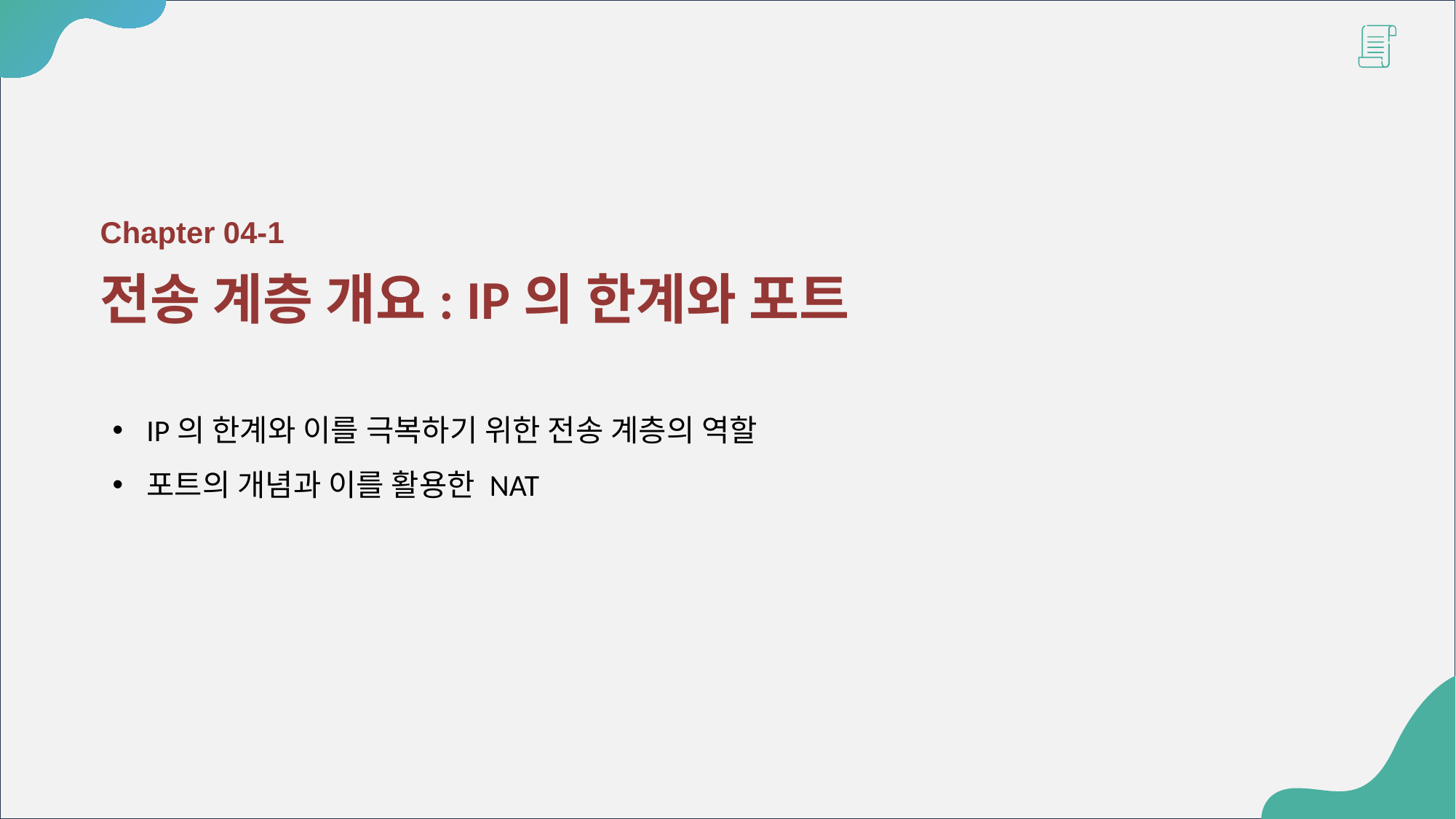

Chapter 04-1
전송 계층 개요: IP의 한계와 포트
IP의 한계와 이를 극복하기 위한 전송 계층의 역할
포트의 개념과 이를 활용한 NAT